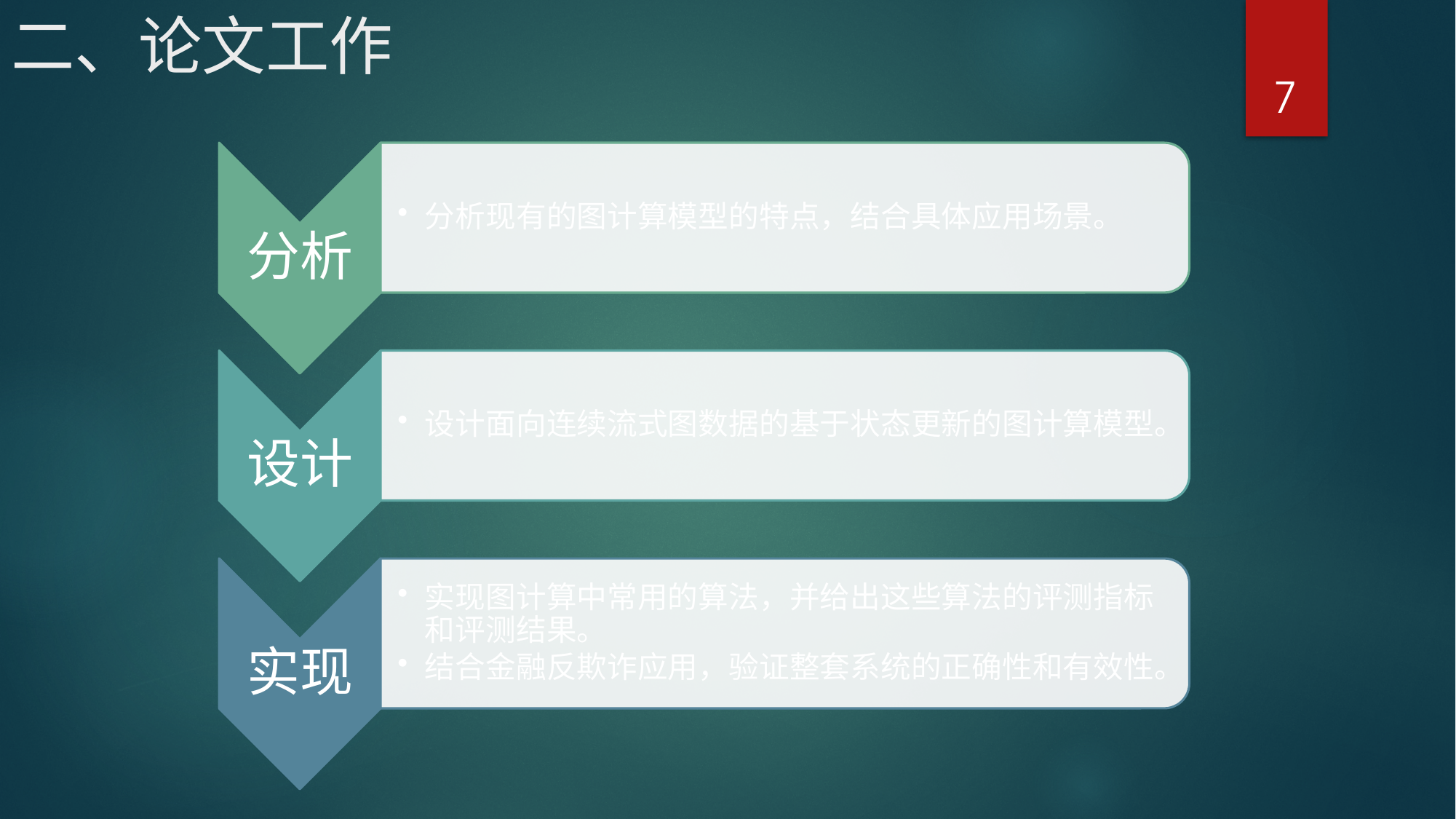

# 二、论文工作
7
分析
分析现有的图计算模型的特点，结合具体应用场景。
设计
设计面向连续流式图数据的基于状态更新的图计算模型。
实现
实现图计算中常用的算法，并给出这些算法的评测指标和评测结果。
结合金融反欺诈应用，验证整套系统的正确性和有效性。